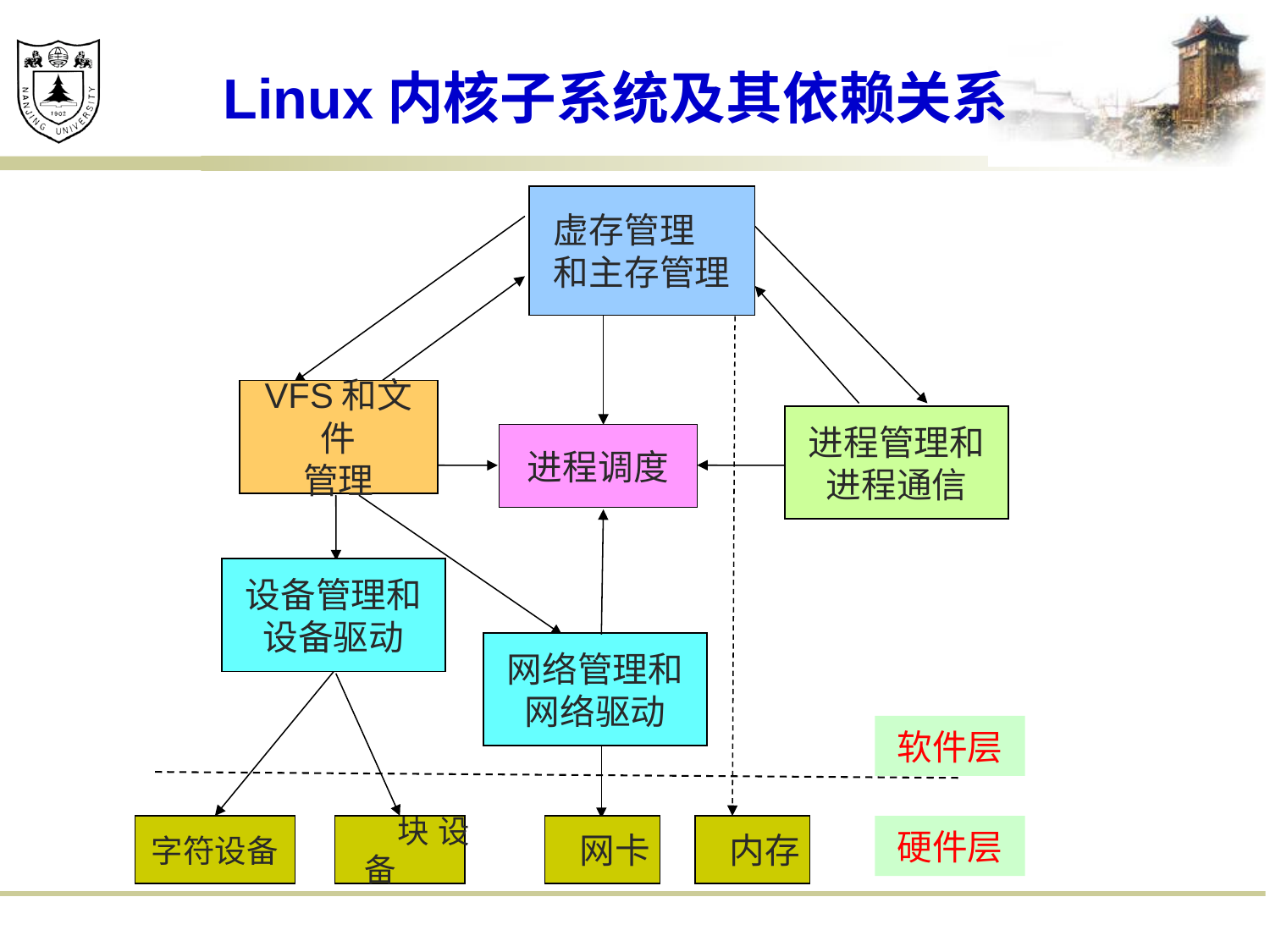

# Linux内核子系统及其依赖关系
虚存管理
和主存管理
VFS和文件
管理
进程管理和进程通信
进程调度
设备管理和
设备驱动
网络管理和
网络驱动
软件层
 块设备
字符设备
 网卡
 内存
硬件层
142